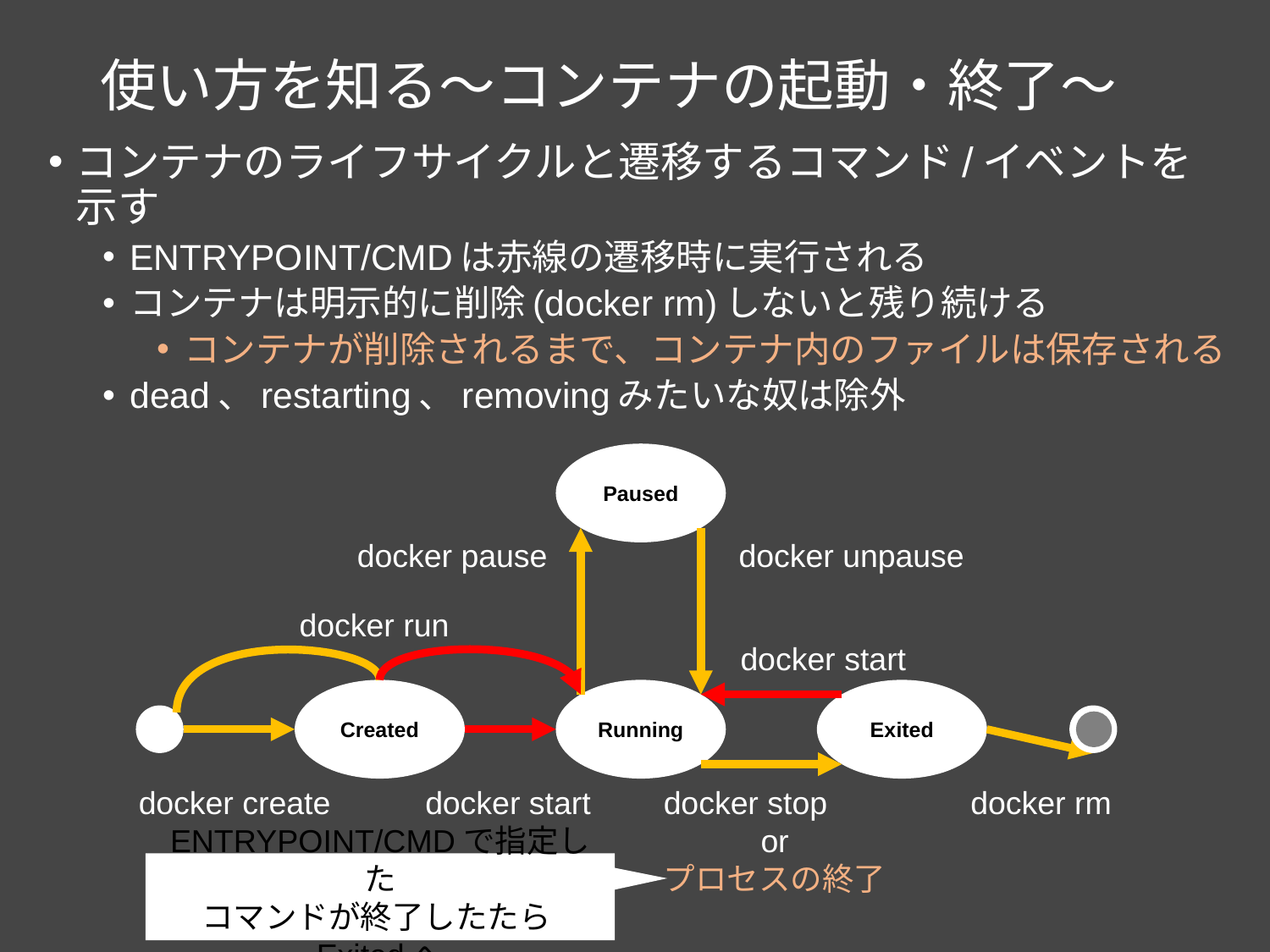

# 使い方を知る～コンテナの起動・終了～
コンテナのライフサイクルと遷移するコマンド/イベントを示す
ENTRYPOINT/CMDは赤線の遷移時に実行される
コンテナは明示的に削除(docker rm)しないと残り続ける
コンテナが削除されるまで、コンテナ内のファイルは保存される
dead、restarting、removingみたいな奴は除外
Paused
docker pause
docker unpause
docker run
docker start
Created
Running
Exited

docker create
docker start
docker stop
or
プロセスの終了
docker rm
ENTRYPOINT/CMDで指定した
コマンドが終了したたらExitedへ